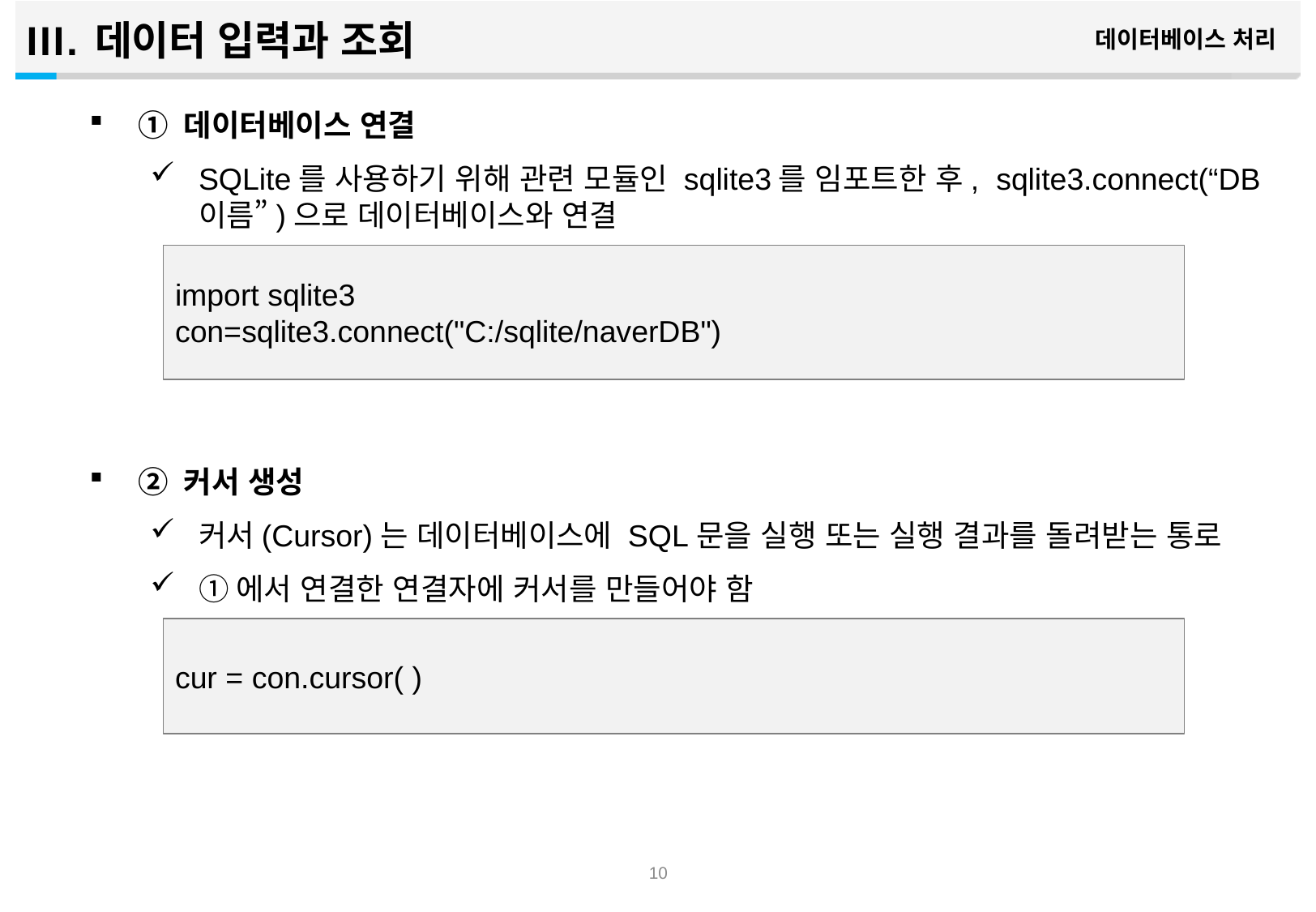

데이터 입력과 조회
데이터베이스 처리
① 데이터베이스 연결
SQLite를 사용하기 위해 관련 모듈인 sqlite3를 임포트한 후,  sqlite3.connect(“DB 이름”)으로 데이터베이스와 연결

② 커서 생성
커서(Cursor)는 데이터베이스에 SQL문을 실행 또는 실행 결과를 돌려받는 통로
①에서 연결한 연결자에 커서를 만들어야 함
import sqlite3
con=sqlite3.connect("C:/sqlite/naverDB")
cur = con.cursor( )
10